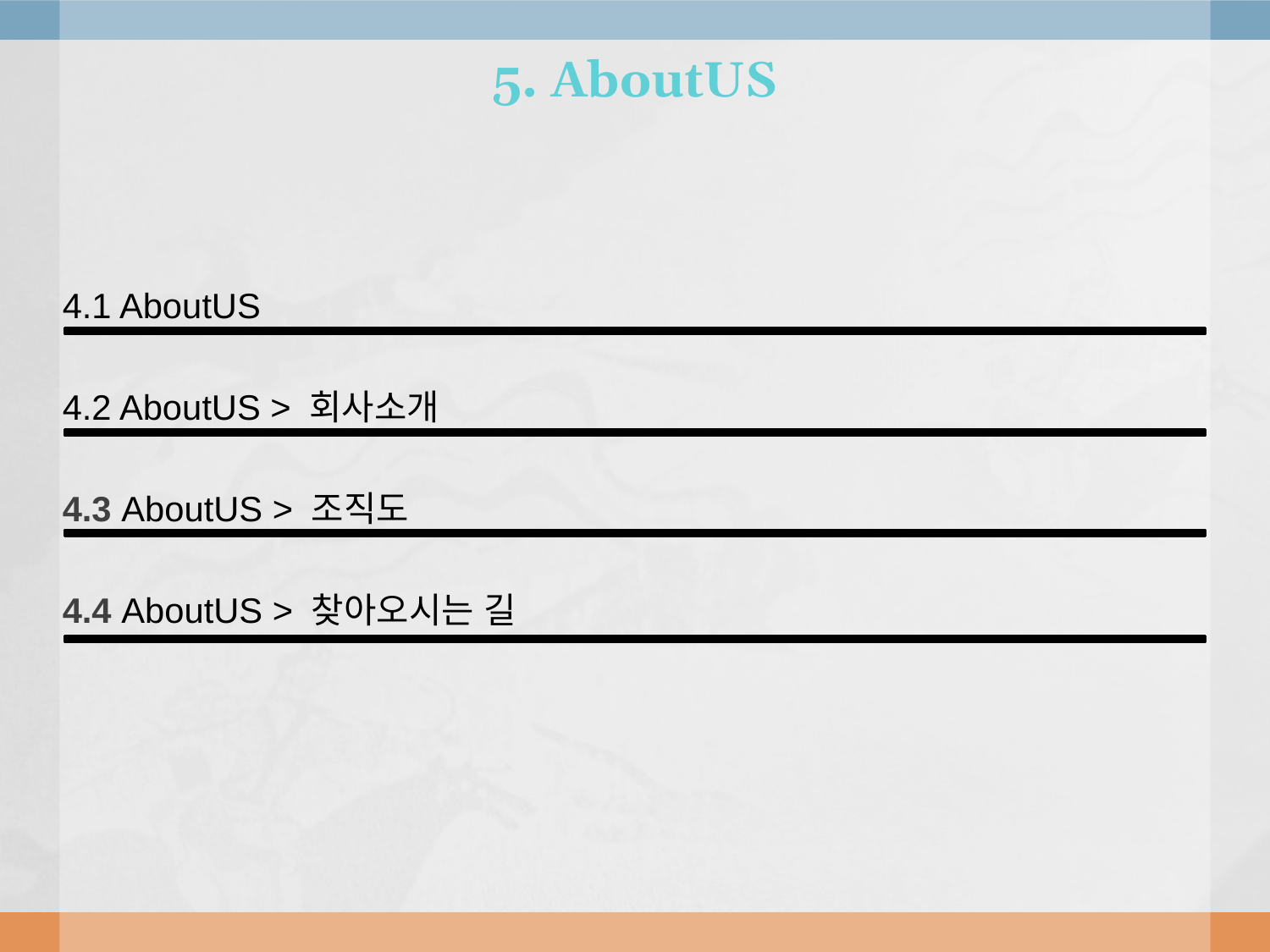

5. AboutUS

4.1 AboutUS

4.2 AboutUS > 회사소개

4.3 AboutUS > 조직도

4.4 AboutUS > 찾아오시는 길